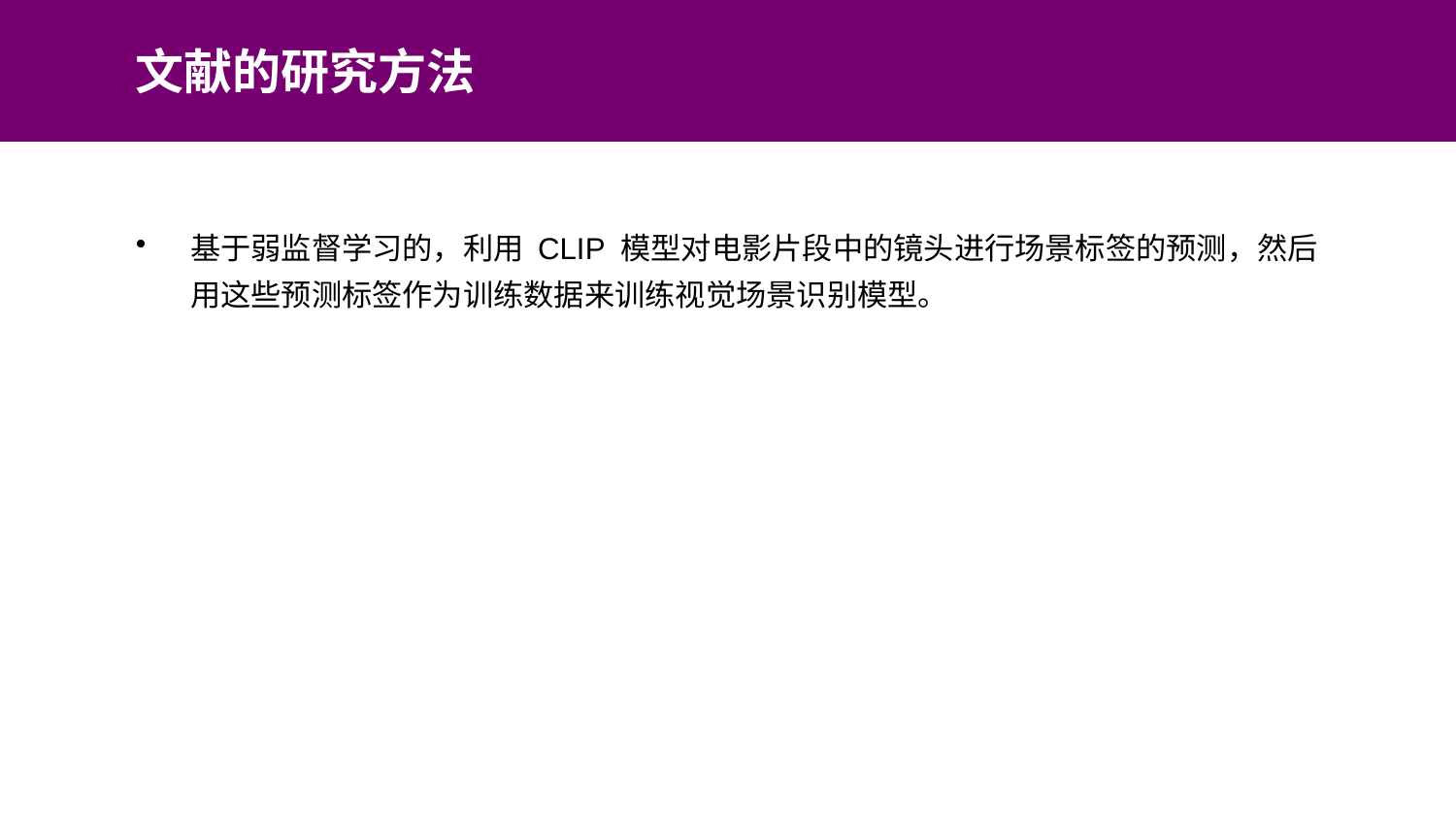

文献的研究方法
基于弱监督学习的，利用 CLIP 模型对电影片段中的镜头进行场景标签的预测，然后用这些预测标签作为训练数据来训练视觉场景识别模型。